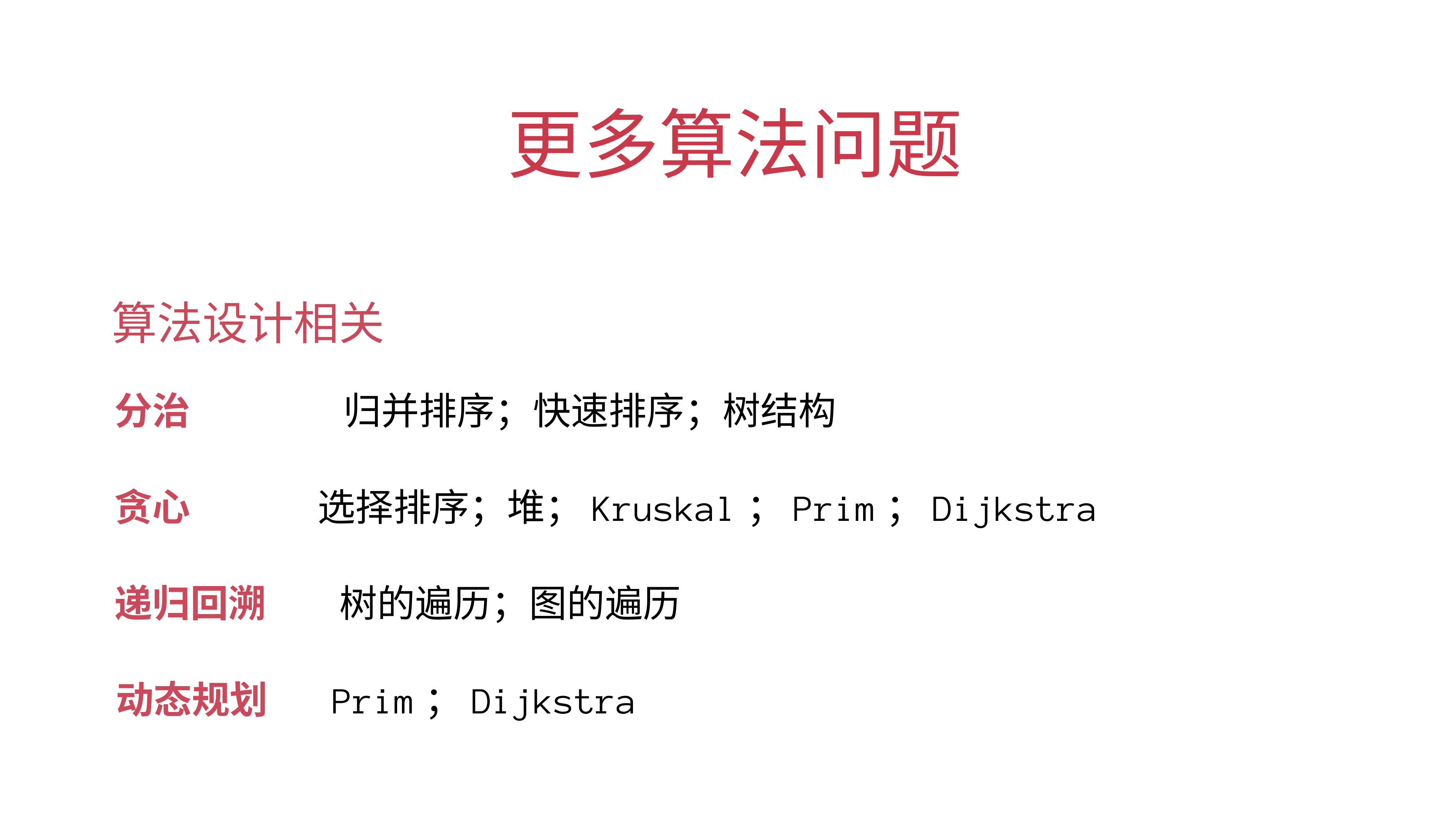

# 更多算法问题
算法设计相关
分治
归并排序；快速排序；树结构
贪心
选择排序；堆；Kruskal；Prim；Dijkstra
递归回溯
树的遍历；图的遍历
动态规划
Prim；Dijkstra